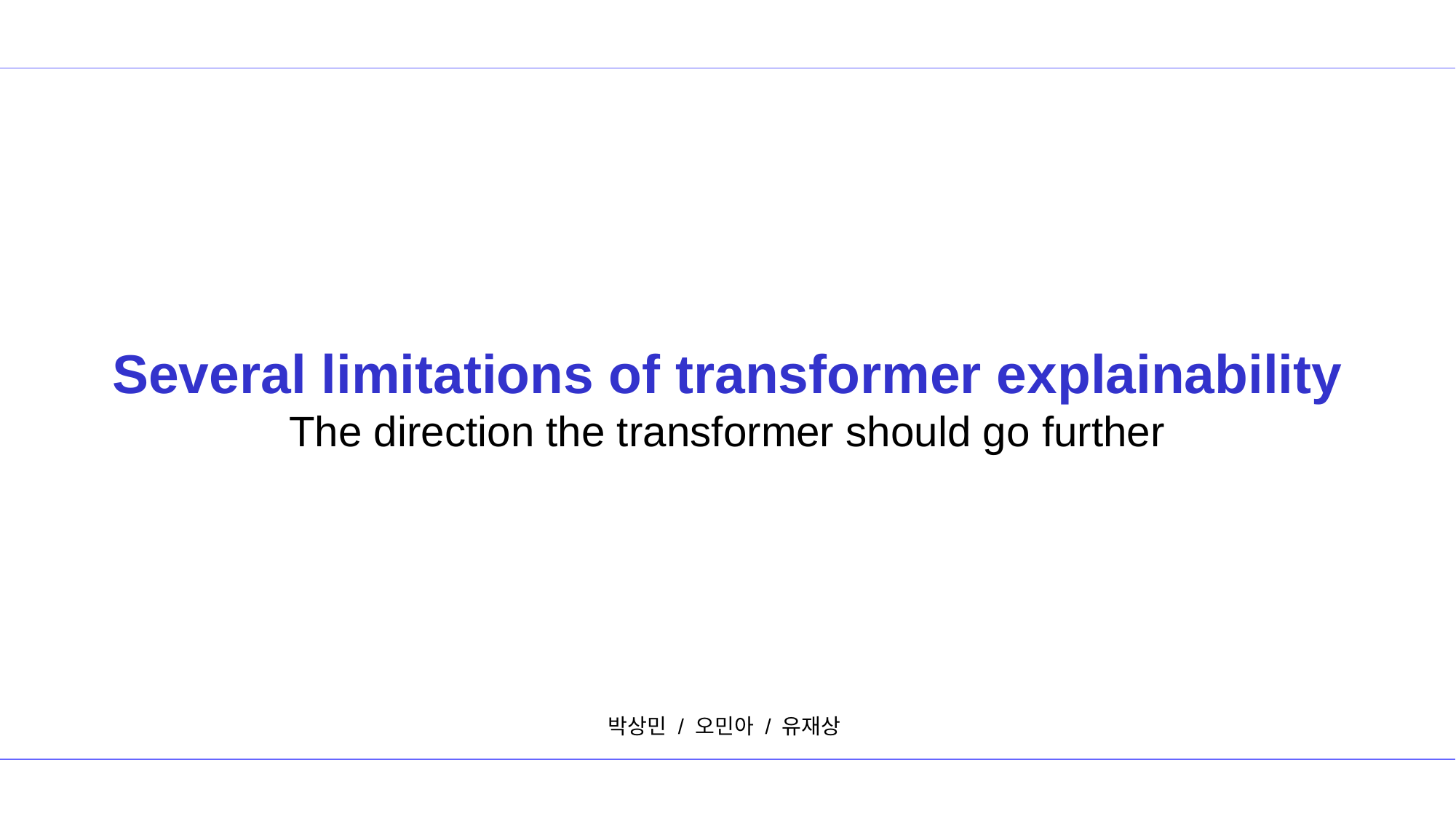

Several limitations of transformer explainability
The direction the transformer should go further
박상민 / 오민아 / 유재상